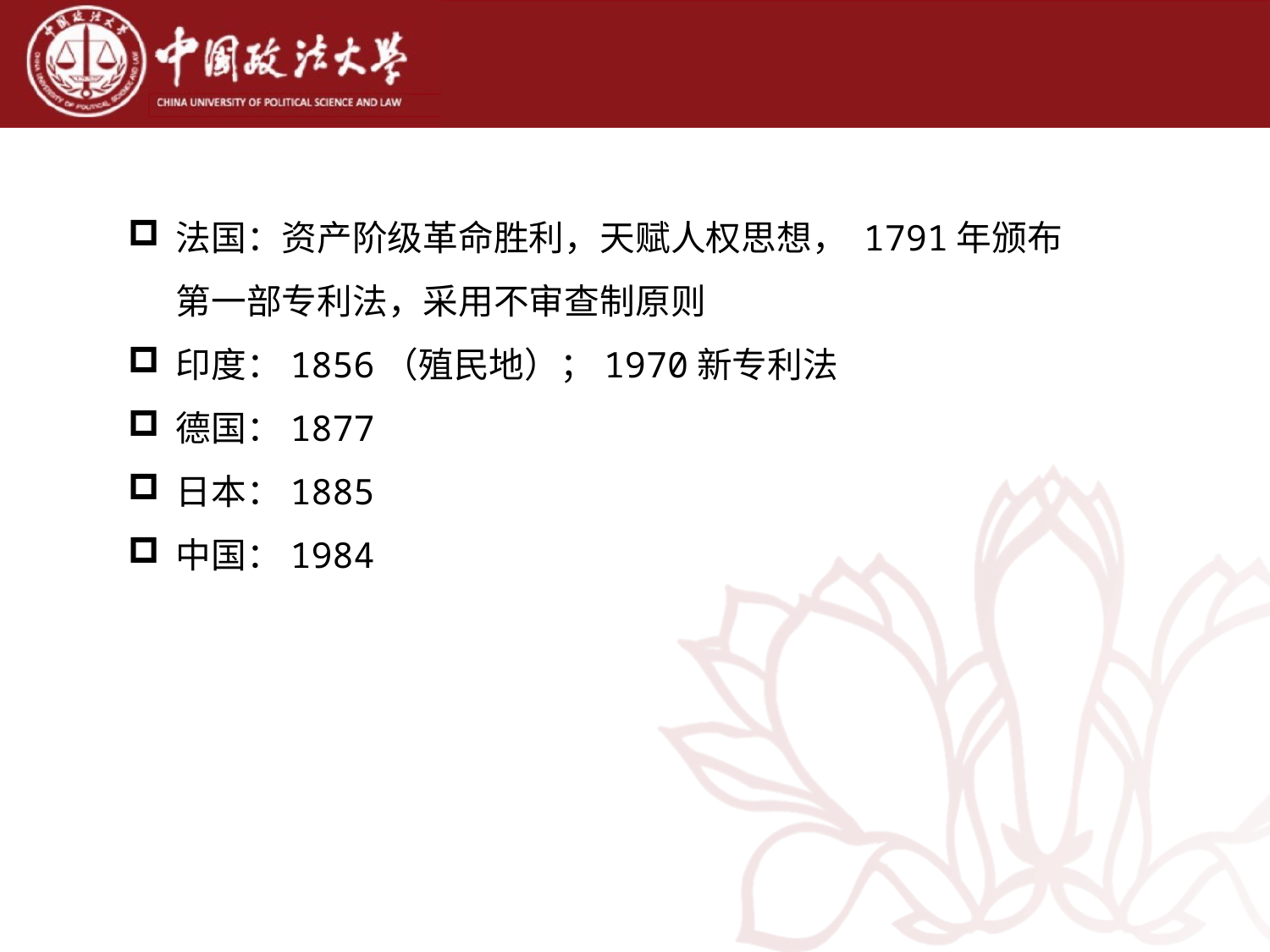

法国：资产阶级革命胜利，天赋人权思想， 1791年颁布第一部专利法，采用不审查制原则
印度：1856（殖民地）；1970新专利法
德国：1877
日本：1885
中国：1984